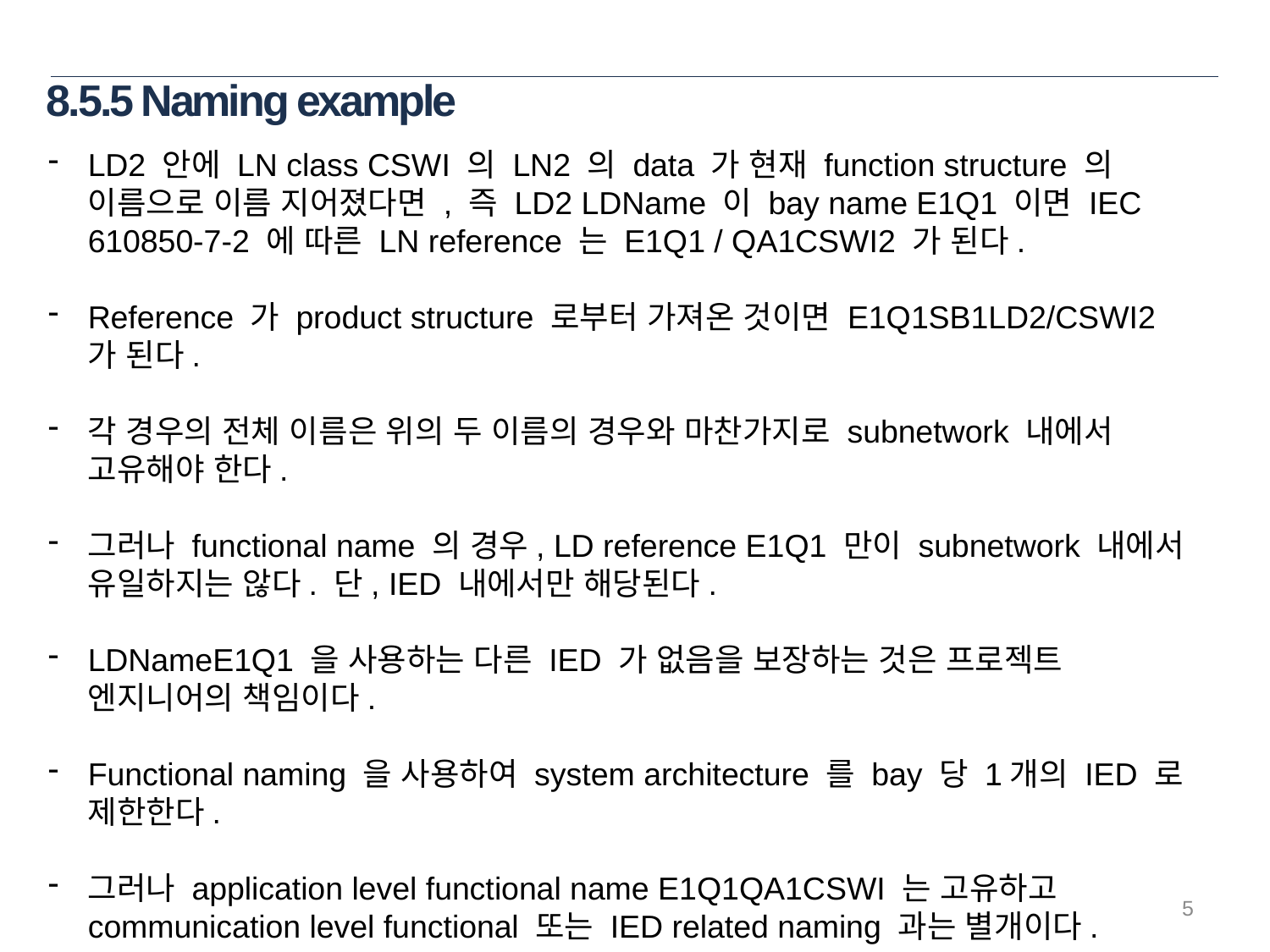

8.5.5 Naming example
LD2 안에 LN class CSWI 의 LN2 의 data 가 현재 function structure 의 이름으로 이름 지어졌다면 , 즉 LD2 LDName 이 bay name E1Q1 이면 IEC 610850-7-2 에 따른 LN reference 는 E1Q1 / QA1CSWI2 가 된다.

Reference 가 product structure 로부터 가져온 것이면 E1Q1SB1LD2/CSWI2 가 된다.

각 경우의 전체 이름은 위의 두 이름의 경우와 마찬가지로 subnetwork 내에서 고유해야 한다.

그러나 functional name 의 경우, LD reference E1Q1 만이 subnetwork 내에서 유일하지는 않다. 단, IED 내에서만 해당된다.

LDNameE1Q1 을 사용하는 다른 IED 가 없음을 보장하는 것은 프로젝트 엔지니어의 책임이다.

Functional naming 을 사용하여 system architecture 를 bay 당 1개의 IED 로 제한한다.

그러나 application level functional name E1Q1QA1CSWI 는 고유하고  communication level functional 또는 IED related naming 과는 별개이다.

5